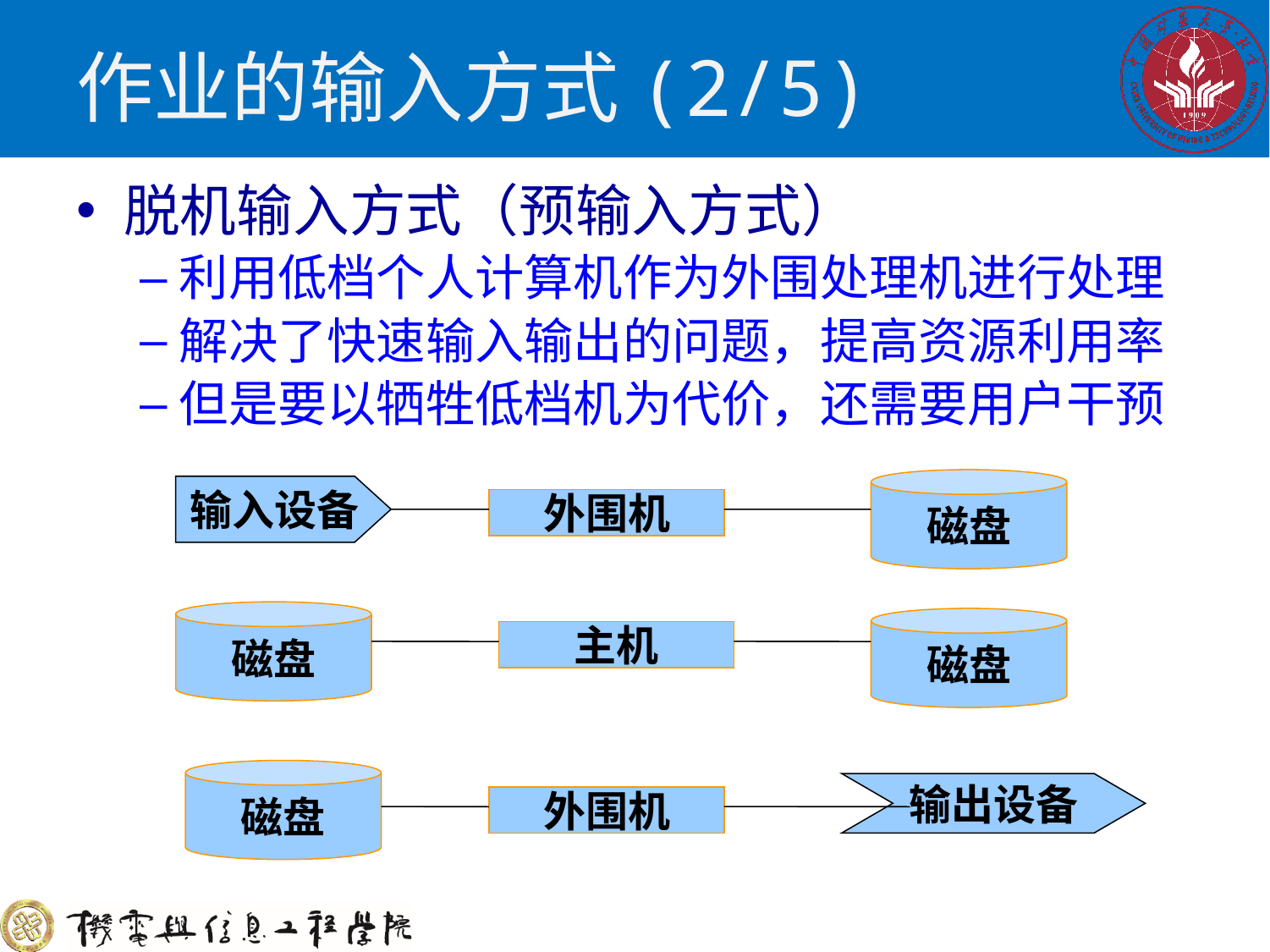

# 作业的输入方式(2/5)
脱机输入方式（预输入方式）
利用低档个人计算机作为外围处理机进行处理
解决了快速输入输出的问题，提高资源利用率
但是要以牺牲低档机为代价，还需要用户干预
磁盘
输入设备
外围机

磁盘
磁盘
主机

磁盘
输出设备
外围机